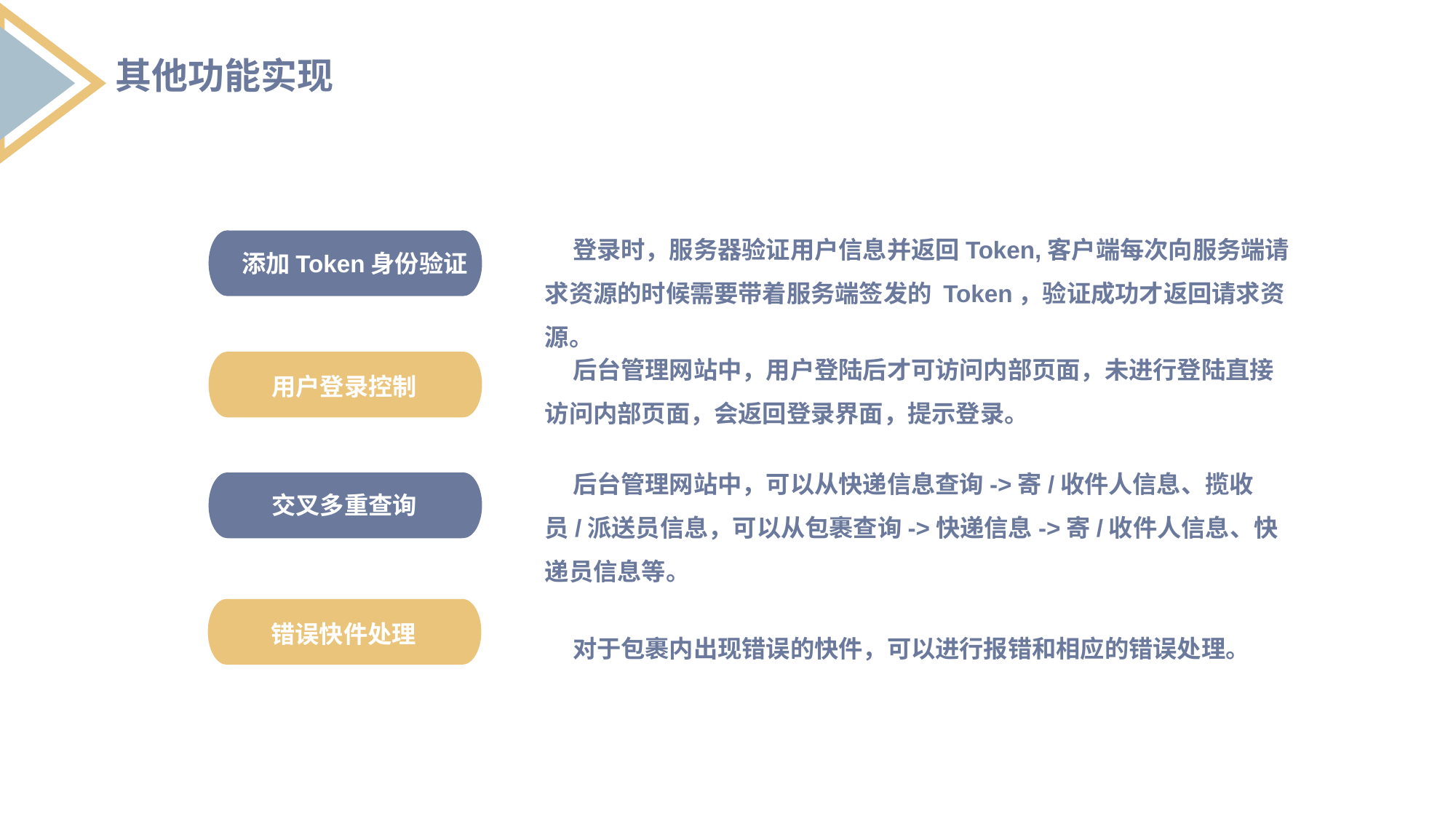

其他功能实现
    登录时，服务器验证用户信息并返回Token,客户端每次向服务端请求资源的时候需要带着服务端签发的 Token，验证成功才返回请求资源。

添加Token身份验证
    后台管理网站中，用户登陆后才可访问内部页面，未进行登陆直接访问内部页面，会返回登录界面，提示登录。

用户登录控制
    后台管理网站中，可以从快递信息查询->寄/收件人信息、揽收员/派送员信息，可以从包裹查询->快递信息->寄/收件人信息、快递员信息等。

交叉多重查询

错误快件处理
    对于包裹内出现错误的快件，可以进行报错和相应的错误处理。